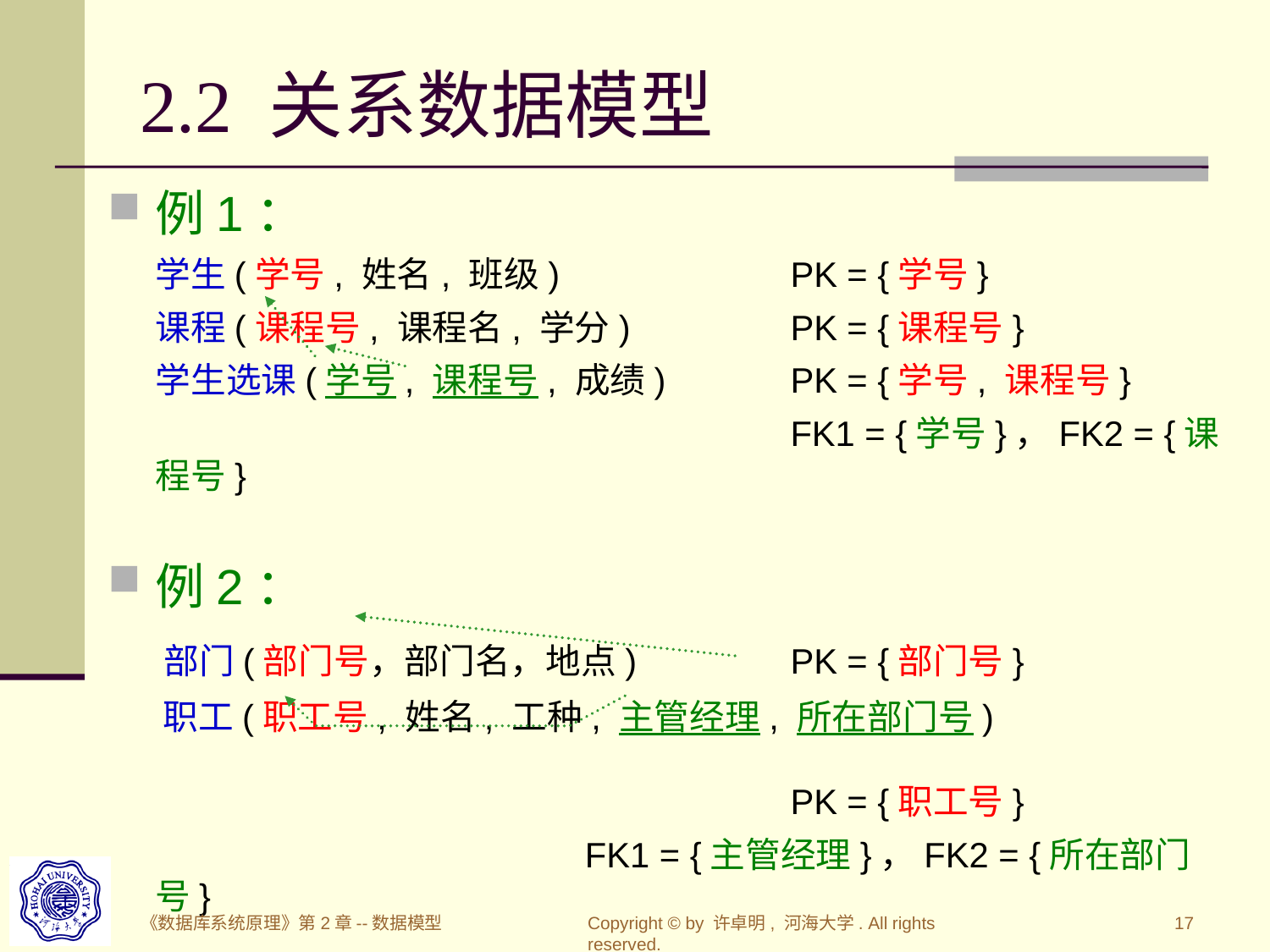

# 2.2 关系数据模型
例1：
     学生(学号, 姓名, 班级)  		PK = {学号}
     课程(课程号, 课程名, 学分)		PK = {课程号}
     学生选课(学号, 课程号, 成绩) 	PK = {学号, 课程号}
     					FK1 = {学号}，FK2 = {课程号}

例2：
    部门(部门号，部门名，地点)		PK = {部门号}
      职工(职工号, 姓名, 工种, 主管经理, 所在部门号)
					PK = {职工号}
                                                 FK1 = {主管经理}，FK2 = {所在部门号}

《数据库系统原理》第2章--数据模型
Copyright © by 许卓明, 河海大学. All rights reserved.
17